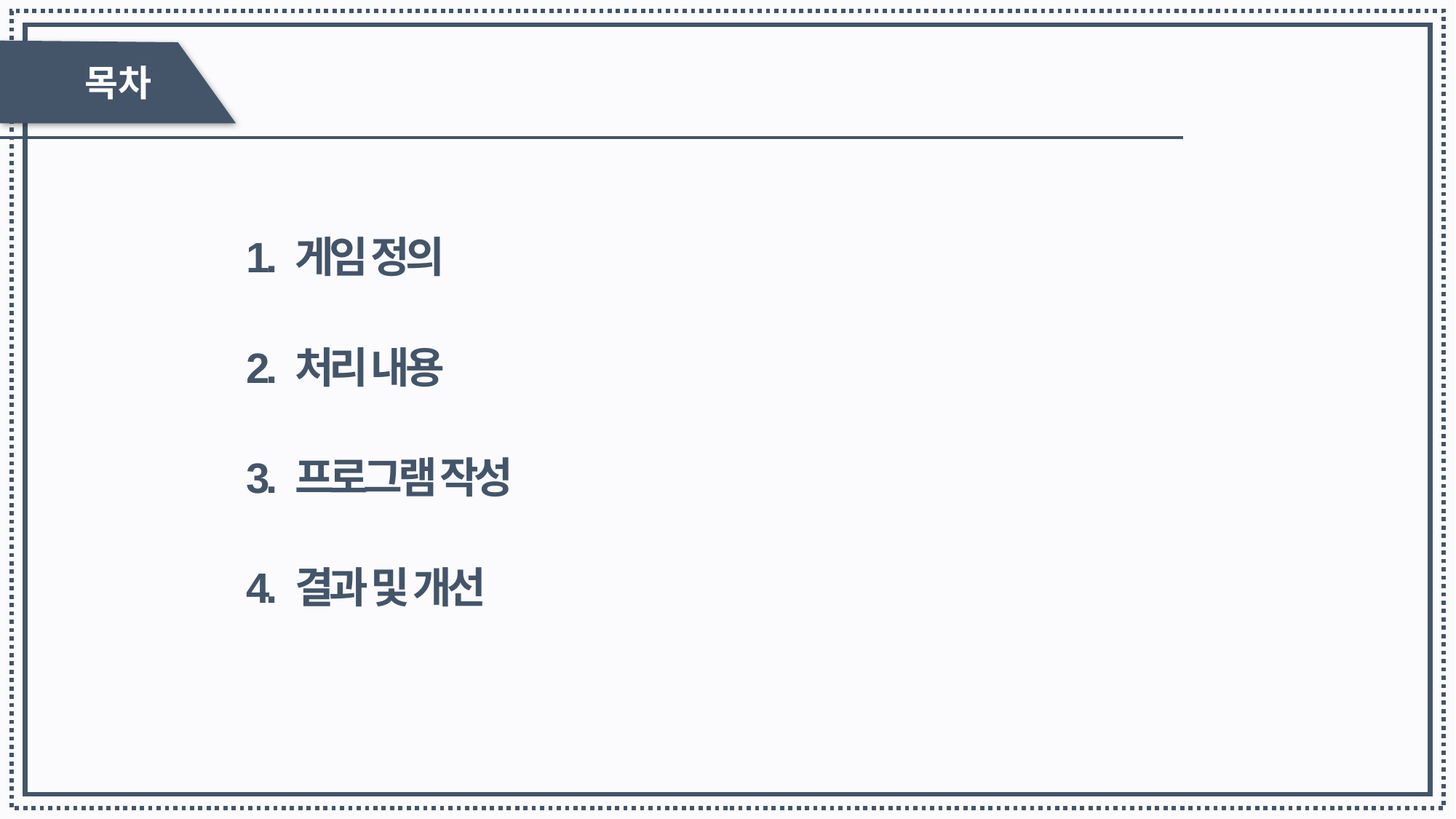

목차
1. 게임 정의
2. 처리 내용
3. 프로그램 작성
4. 결과 및 개선